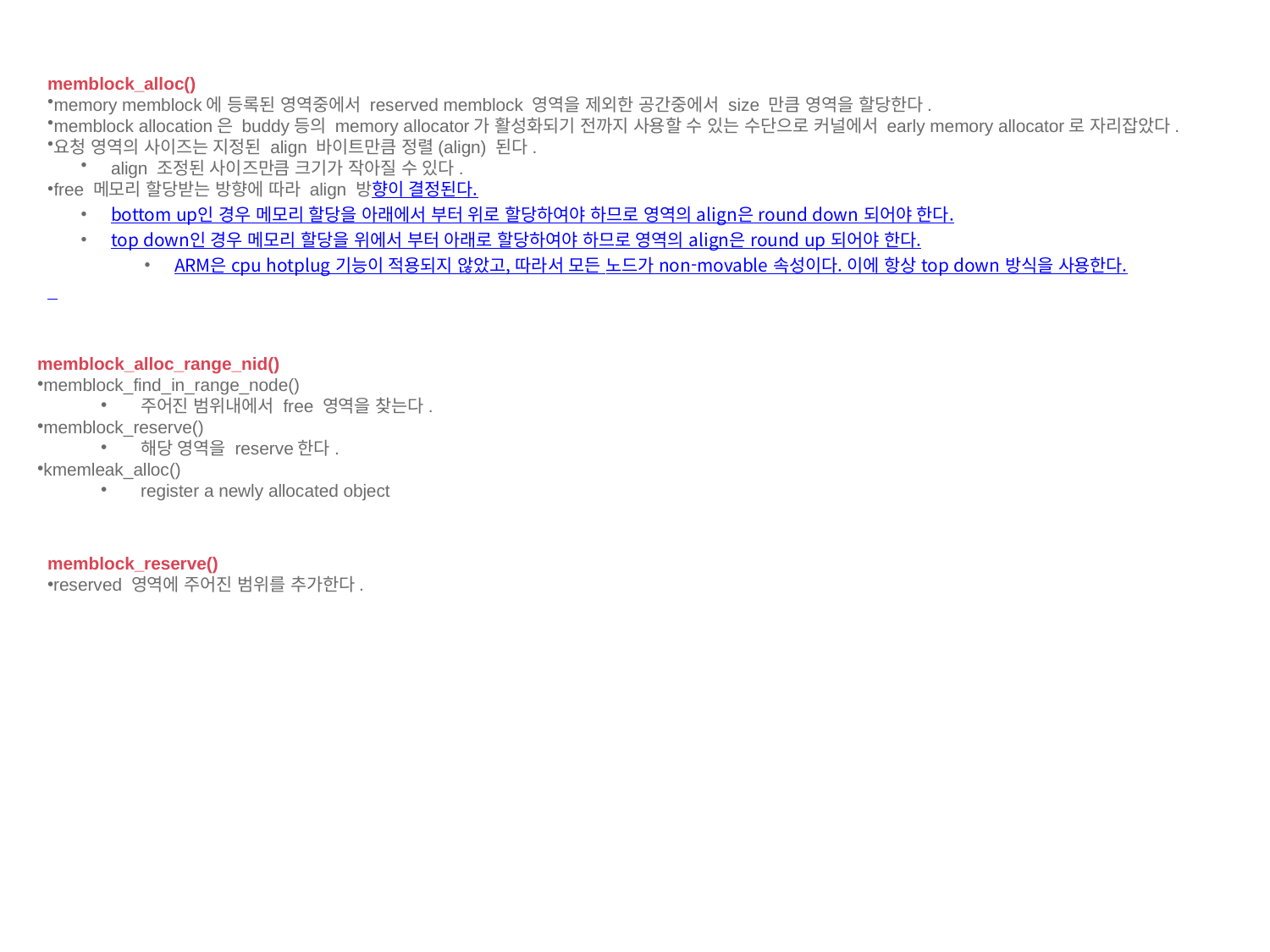

memblock_alloc()
memory memblock에 등록된 영역중에서 reserved memblock 영역을 제외한 공간중에서 size 만큼 영역을 할당한다.
memblock allocation은 buddy등의 memory allocator가 활성화되기 전까지 사용할 수 있는 수단으로 커널에서 early memory allocator로 자리잡았다.
요청 영역의 사이즈는 지정된 align 바이트만큼 정렬(align) 된다.
align 조정된 사이즈만큼 크기가 작아질 수 있다.
free 메모리 할당받는 방향에 따라 align 방향이 결정된다.
bottom up인 경우 메모리 할당을 아래에서 부터 위로 할당하여야 하므로 영역의 align은 round down 되어야 한다.
top down인 경우 메모리 할당을 위에서 부터 아래로 할당하여야 하므로 영역의 align은 round up 되어야 한다.
ARM은 cpu hotplug 기능이 적용되지 않았고, 따라서 모든 노드가 non-movable 속성이다. 이에 항상 top down 방식을 사용한다.

memblock_alloc_range_nid()
memblock_find_in_range_node()
주어진 범위내에서 free 영역을 찾는다.
memblock_reserve()
해당 영역을 reserve한다.
kmemleak_alloc()
register a newly allocated object
memblock_reserve()
reserved 영역에 주어진 범위를 추가한다.